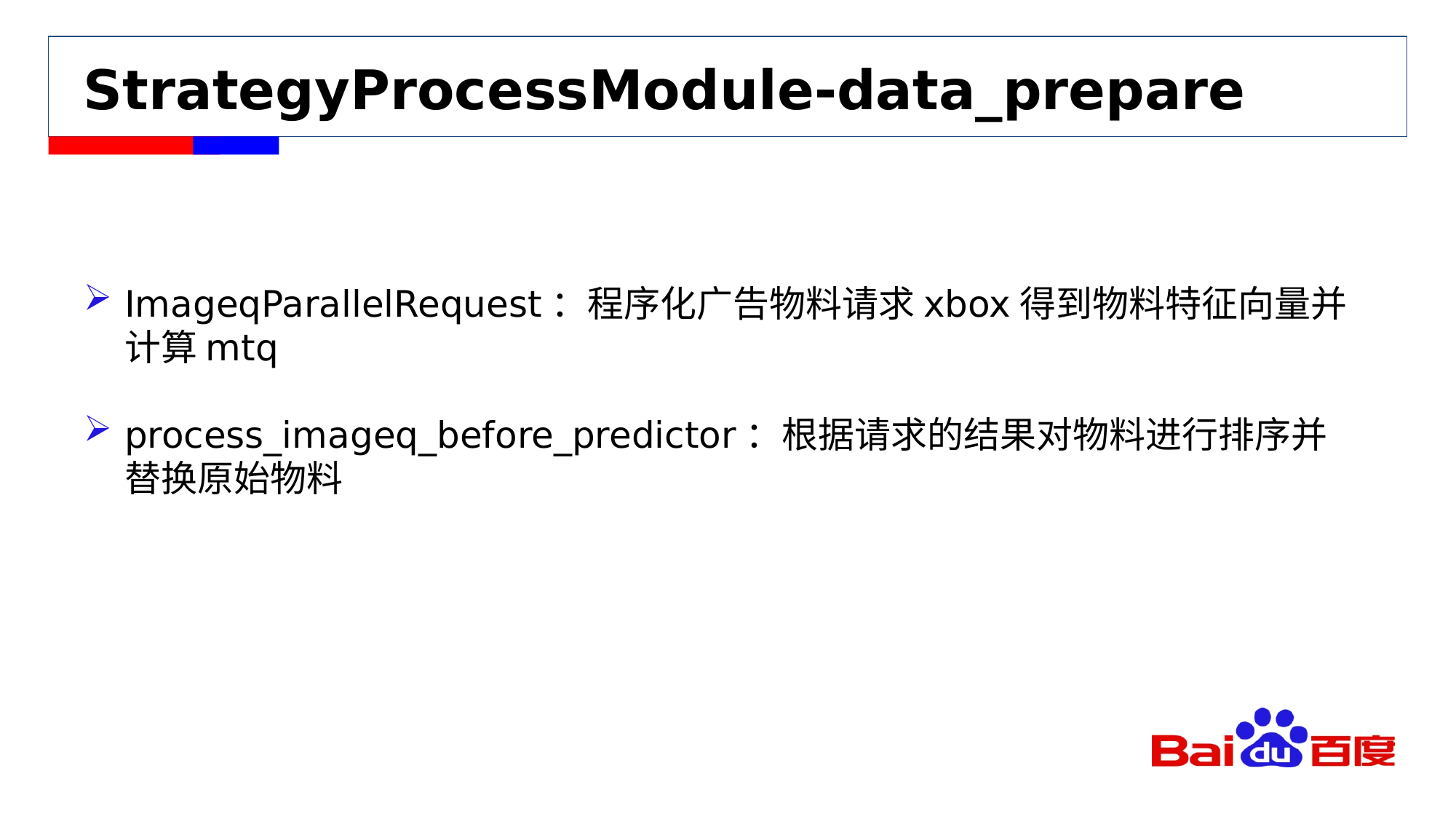

# StrategyProcessModule-data_prepare

ImageqParallelRequest：程序化广告物料请求xbox得到物料特征向量并计算mtq

process_imageq_before_predictor：根据请求的结果对物料进行排序并替换原始物料